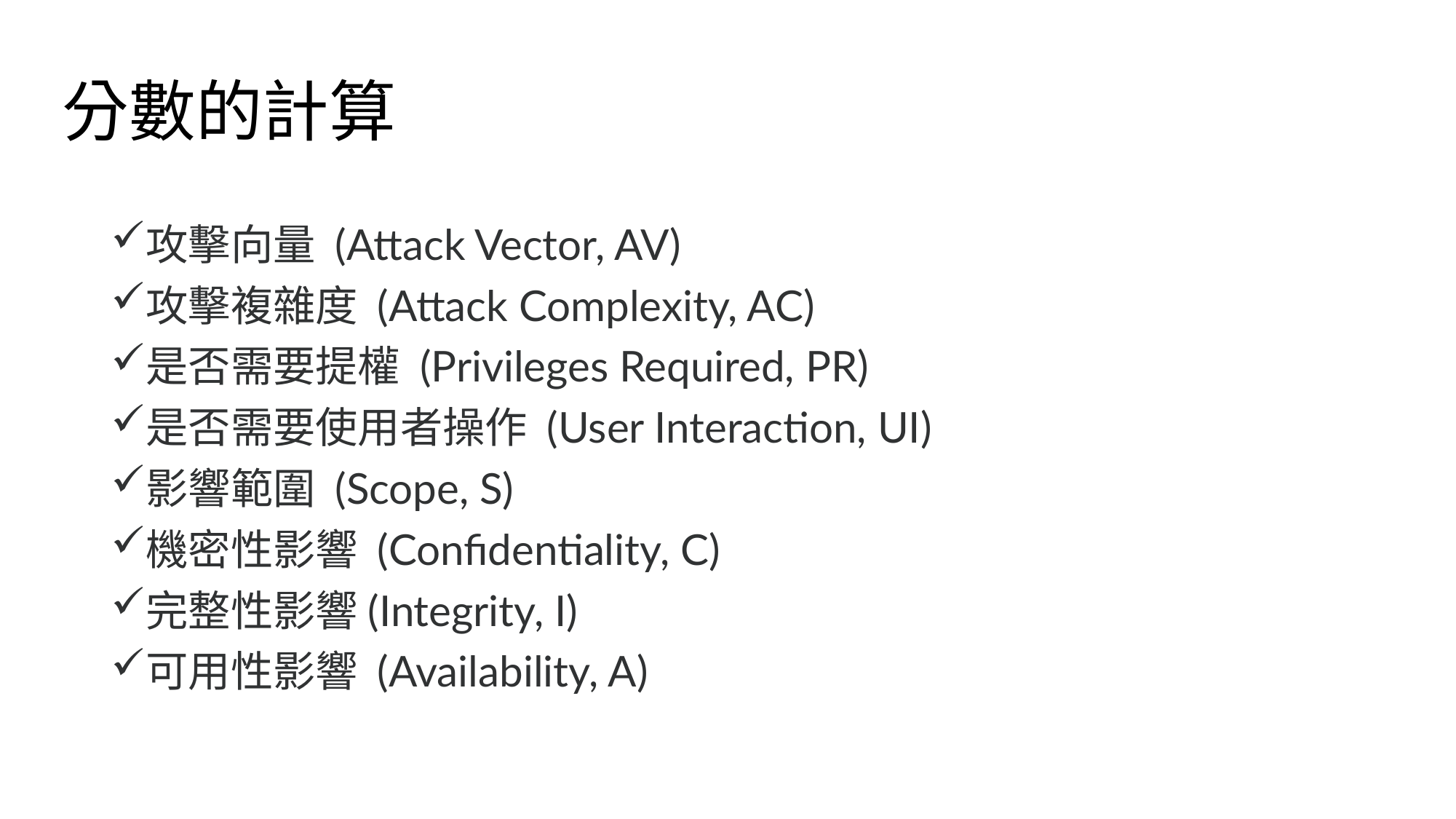

# 分數的計算
攻擊向量 (Attack Vector, AV)
攻擊複雜度 (Attack Complexity, AC)
是否需要提權 (Privileges Required, PR)
是否需要使用者操作 (User Interaction, UI)
影響範圍 (Scope, S)
機密性影響 (Confidentiality, C)
完整性影響(Integrity, I)
可用性影響 (Availability, A)